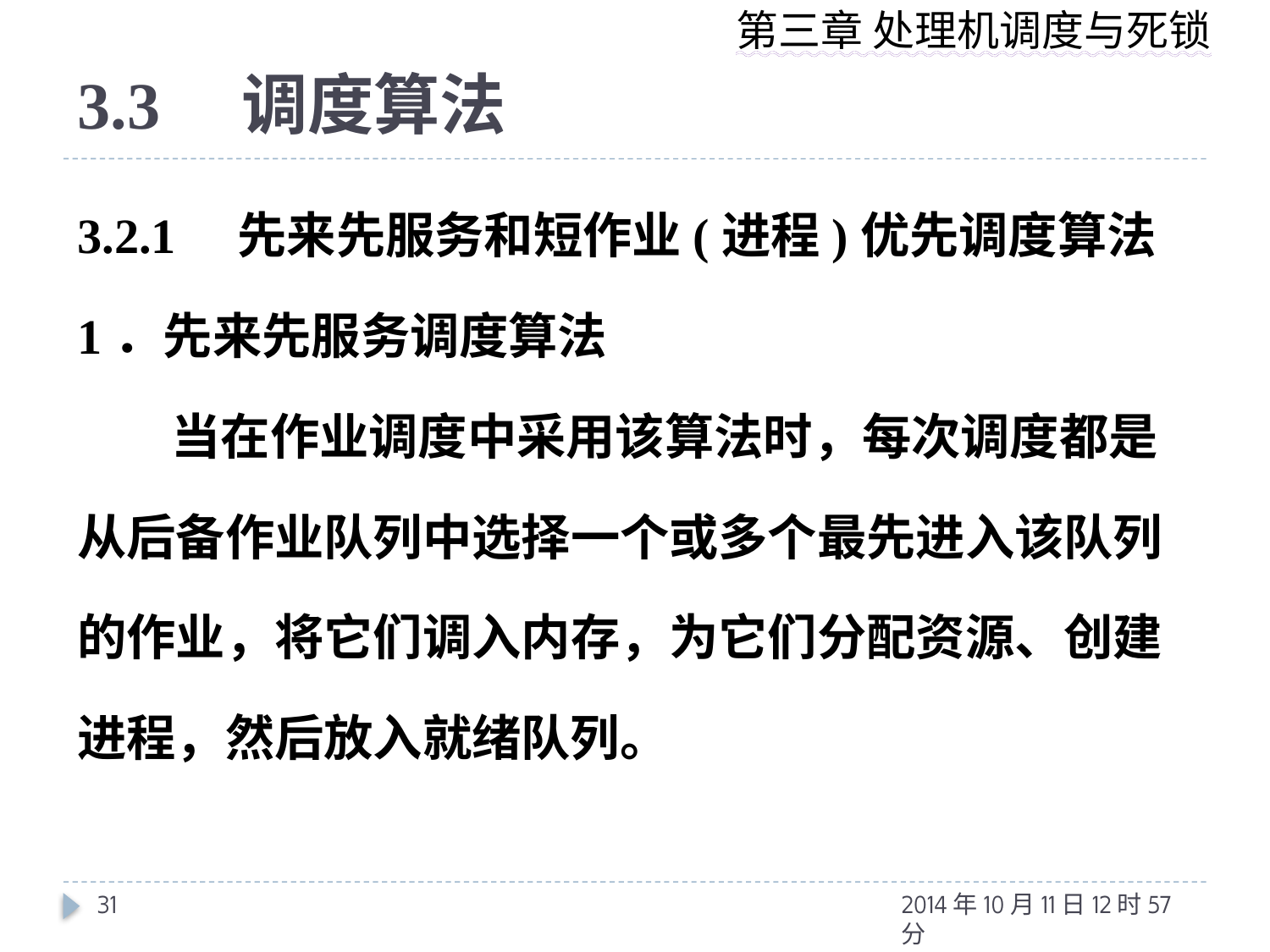

# 3.3　调度算法
3.2.1　先来先服务和短作业(进程)优先调度算法
1．先来先服务调度算法
　    当在作业调度中采用该算法时，每次调度都是从后备作业队列中选择一个或多个最先进入该队列的作业，将它们调入内存，为它们分配资源、创建进程，然后放入就绪队列。

31
2014年10月11日12时57分